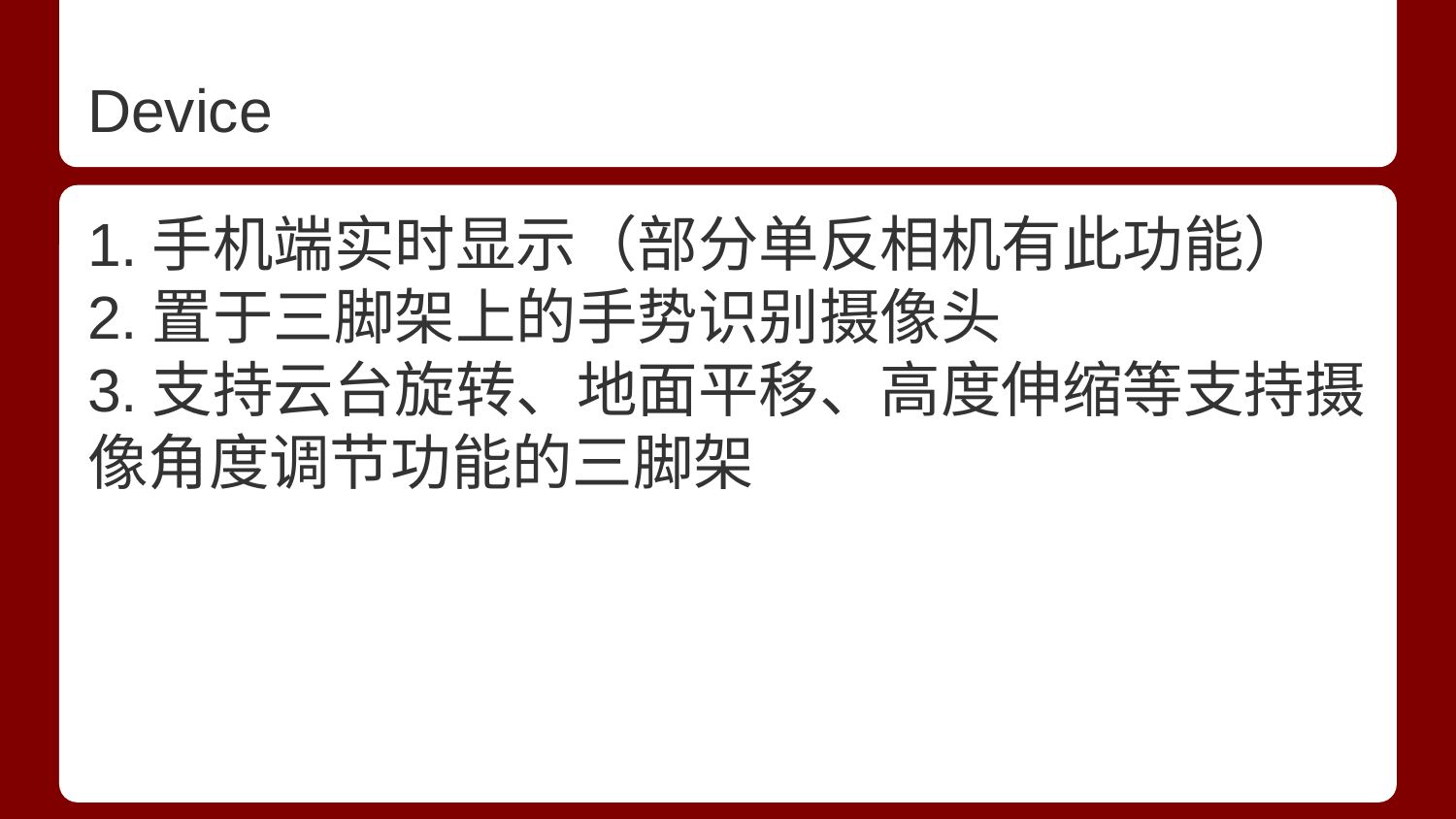

# Device
1.手机端实时显示（部分单反相机有此功能）
2.置于三脚架上的手势识别摄像头
3.支持云台旋转、地面平移、高度伸缩等支持摄像角度调节功能的三脚架